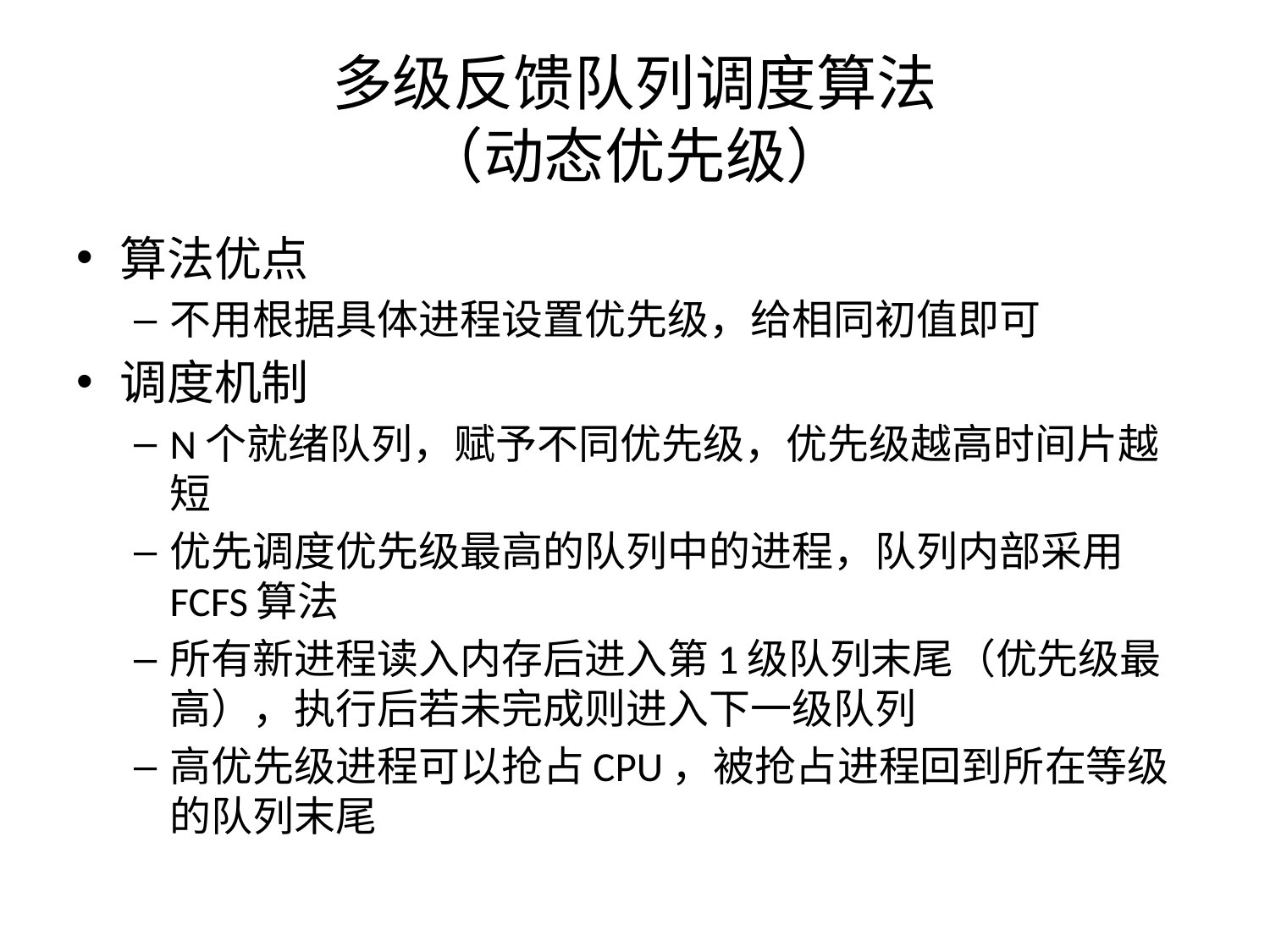

# 多级反馈队列调度算法 （动态优先级）
算法优点
不用根据具体进程设置优先级，给相同初值即可
调度机制
N个就绪队列，赋予不同优先级，优先级越高时间片越短
优先调度优先级最高的队列中的进程，队列内部采用FCFS算法
所有新进程读入内存后进入第1级队列末尾（优先级最高），执行后若未完成则进入下一级队列
高优先级进程可以抢占CPU，被抢占进程回到所在等级的队列末尾